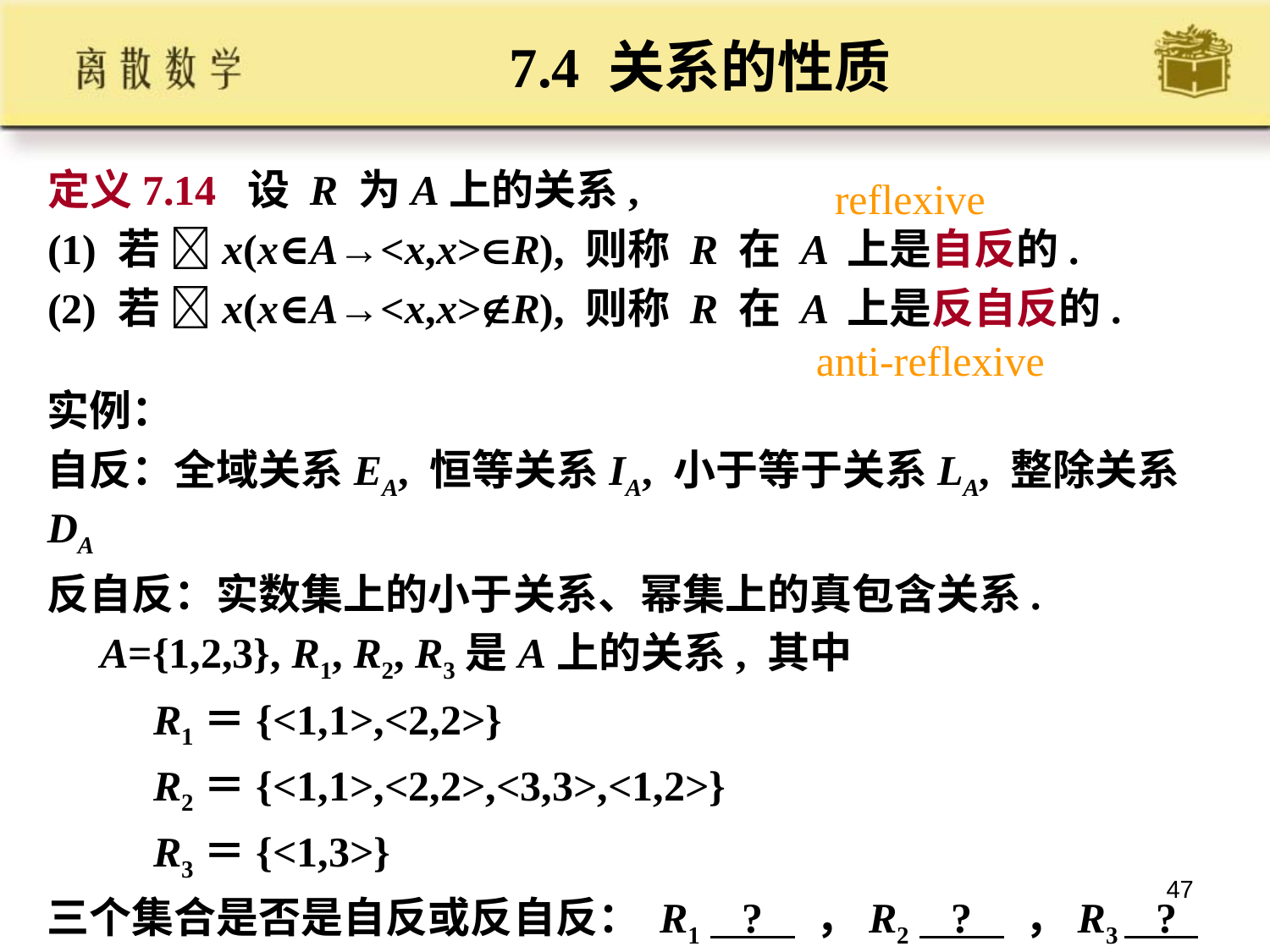

# 7.4 关系的性质
定义7.14  设 R 为A上的关系,
(1) 若 ∀x(x∈A→<x,x>∈R), 则称 R 在 A 上是自反的.
(2) 若 ∀x(x∈A→<x,x>∉R), 则称 R 在 A 上是反自反的.
reflexive
anti-reflexive
实例：
自反：全域关系EA, 恒等关系IA, 小于等于关系LA, 整除关系DA
反自反：实数集上的小于关系、幂集上的真包含关系.
     A={1,2,3}, R1, R2, R3是A上的关系, 其中
          R1＝{<1,1>,<2,2>}
          R2＝{<1,1>,<2,2>,<3,3>,<1,2>}
          R3＝{<1,3>}
三个集合是否是自反或反自反： R1    ?    ，R2    ?    ，R3    ?    .
47